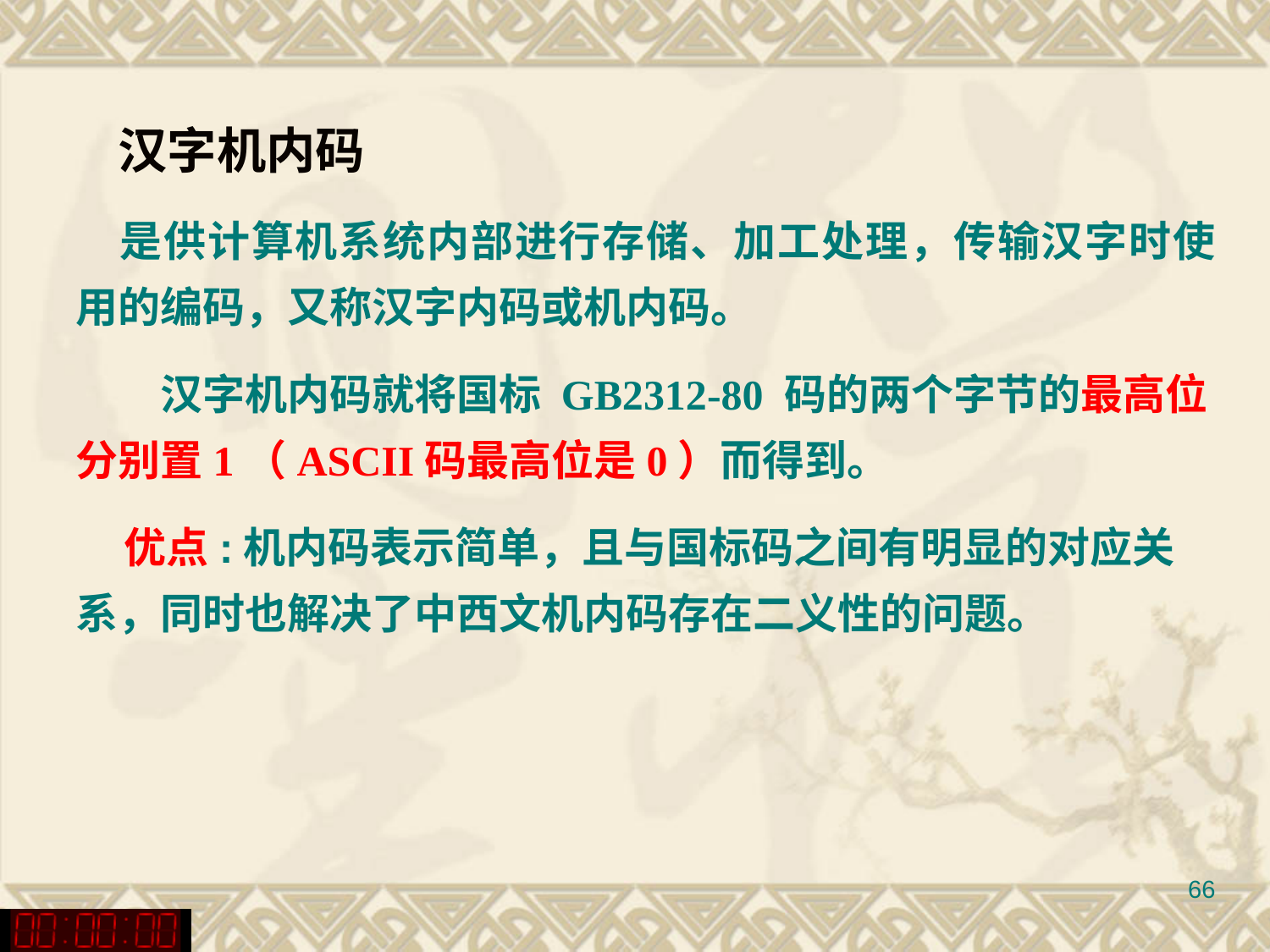

汉字机内码
　是供计算机系统内部进行存储、加工处理，传输汉字时使用的编码，又称汉字内码或机内码。
　　汉字机内码就将国标 GB2312-80 码的两个字节的最高位分别置1（ASCII码最高位是0）而得到。
    优点:机内码表示简单，且与国标码之间有明显的对应关系，同时也解决了中西文机内码存在二义性的问题。
66